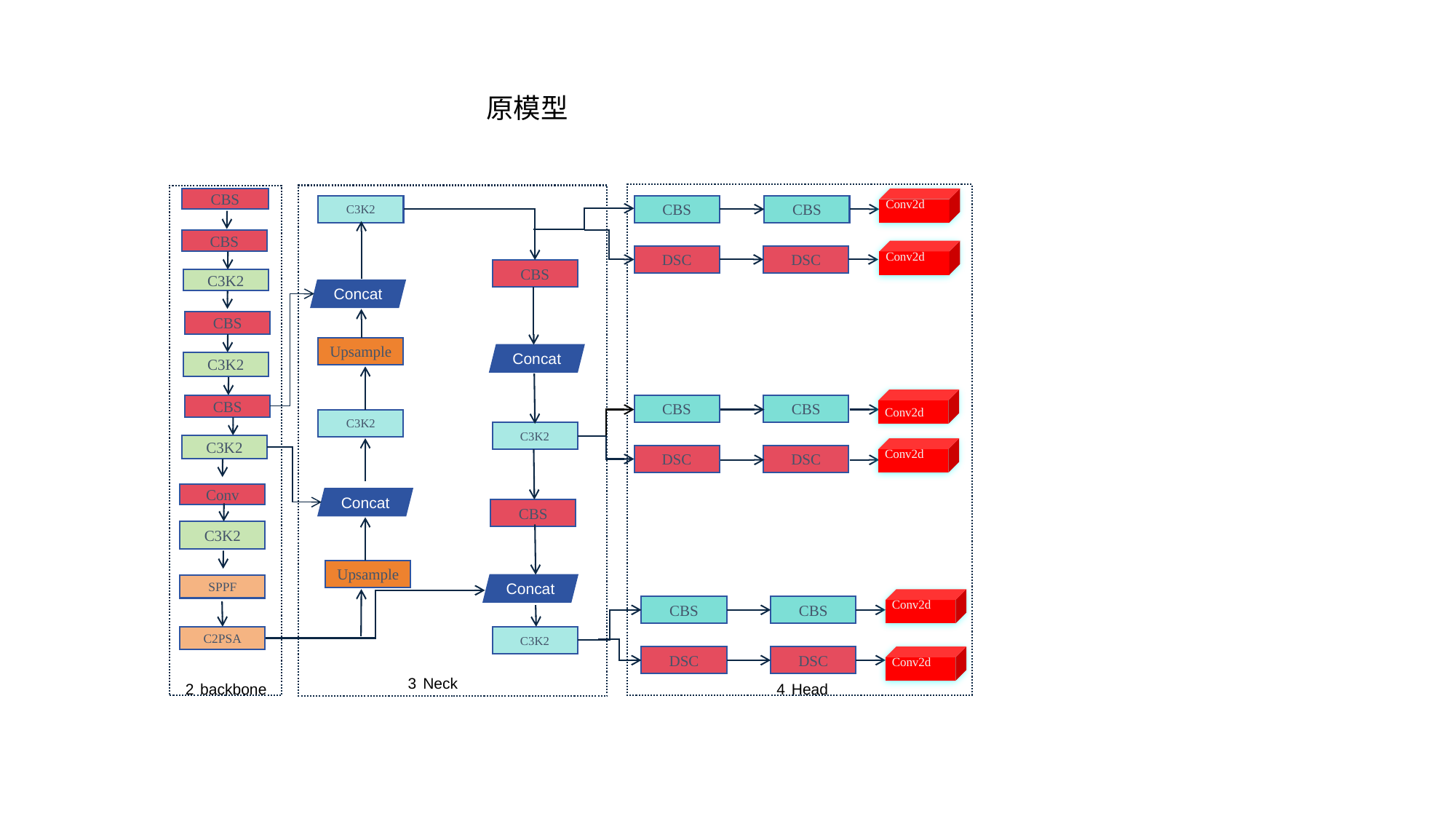

原模型

CBS
Conv2d

C3K2
CBS
CBS
CBS
Conv2d

DSC
DSC
CBS
C3K2
Concat
CBS
Upsample
Concat
C3K2
Conv2d
CBS
CBS
CBS
C3K2
C3K2
C3K2
Conv2d

DSC
DSC
Conv
Concat
CBS
C3K2
Upsample
Concat
SPPF
Conv2d

CBS
CBS
C3K2
C2PSA
DSC
DSC
Conv2d

3 Neck
4 Head
2 backbone

(i)原图                   (j)增强10%                        (k)增强20%             (l)增强30%